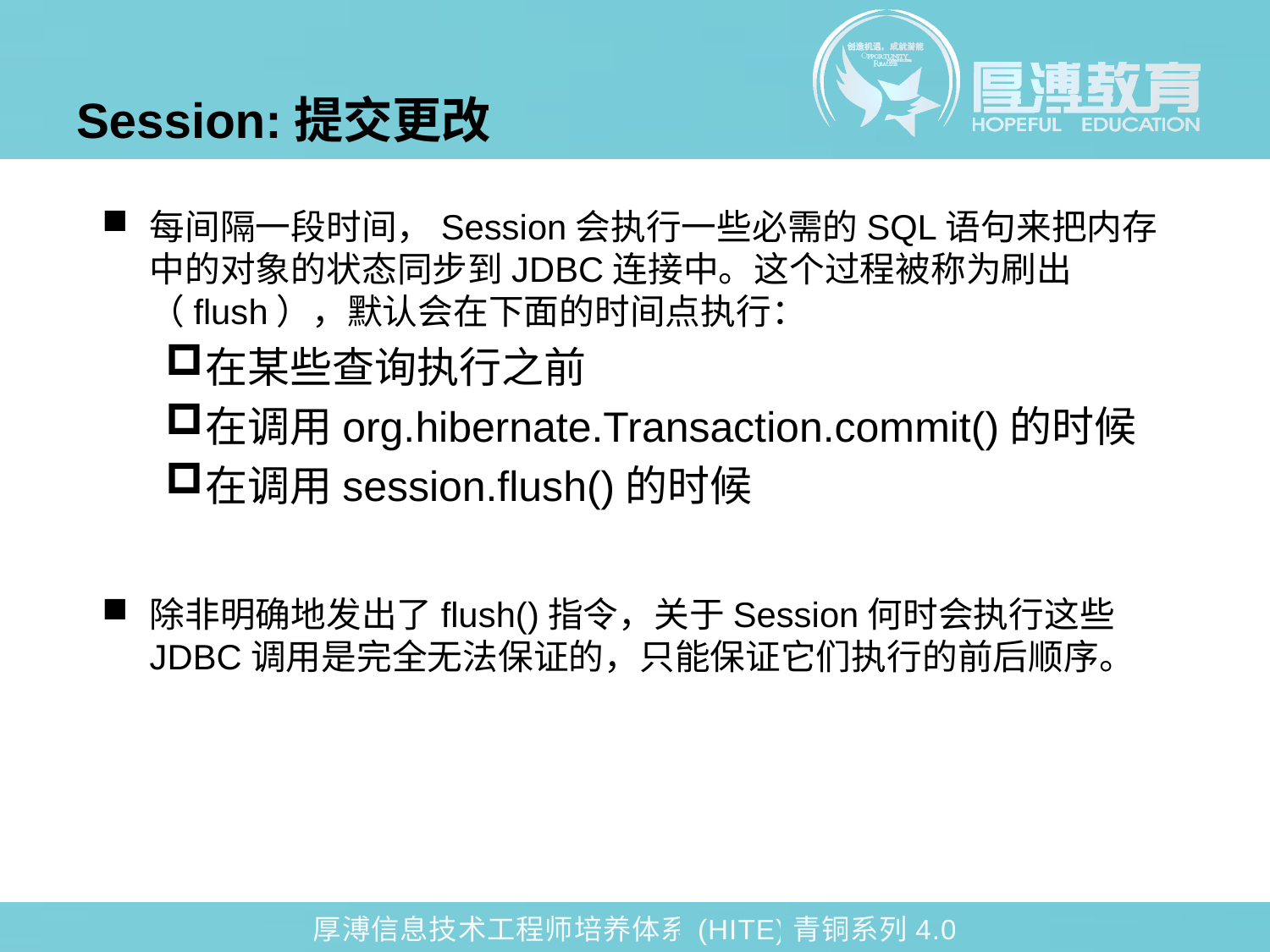

# Session:提交更改
每间隔一段时间，Session会执行一些必需的SQL语句来把内存中的对象的状态同步到JDBC连接中。这个过程被称为刷出（flush），默认会在下面的时间点执行：
在某些查询执行之前
在调用org.hibernate.Transaction.commit()的时候
在调用session.flush()的时候

除非明确地发出了flush()指令，关于Session何时会执行这些JDBC调用是完全无法保证的，只能保证它们执行的前后顺序。